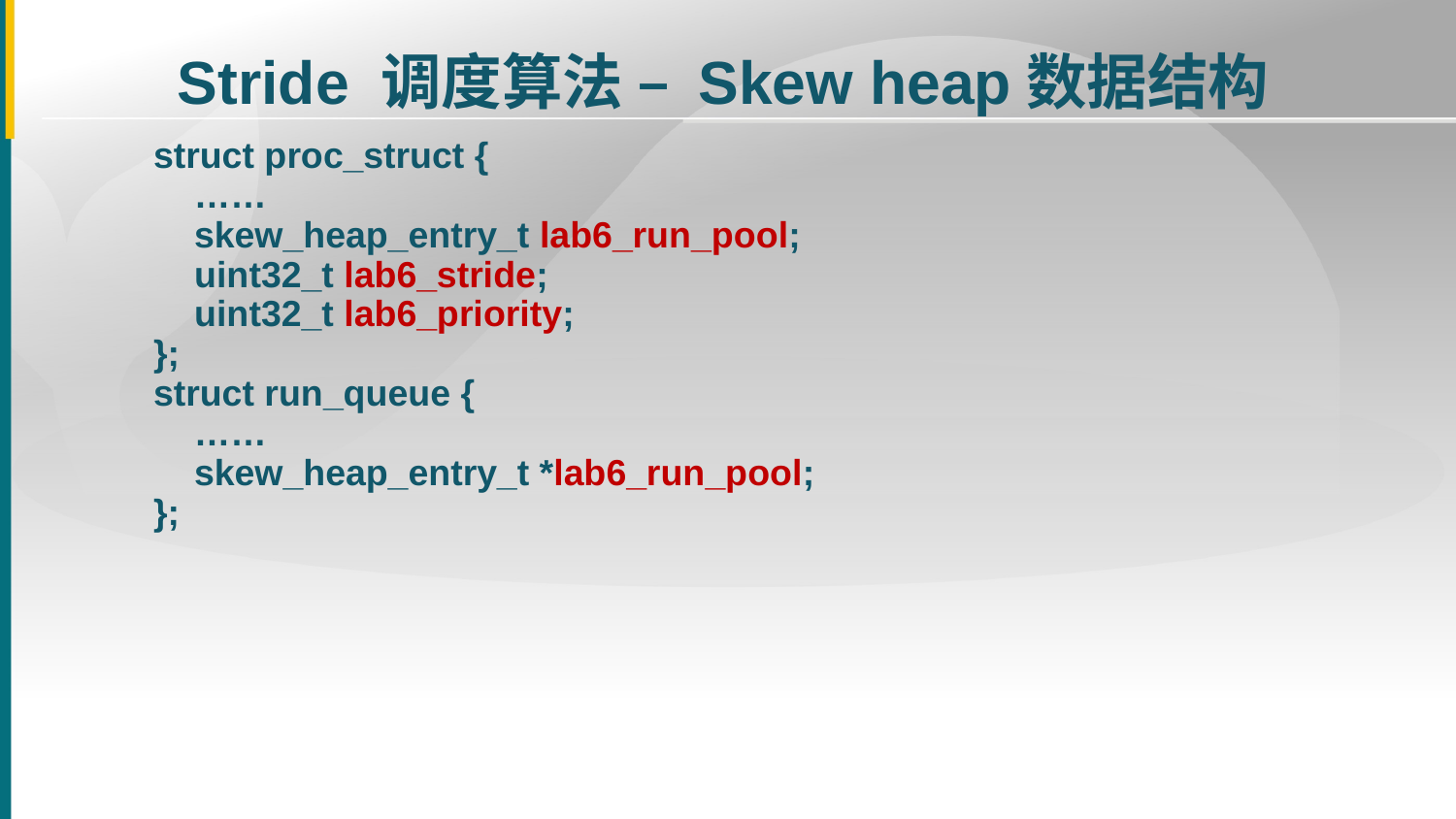

Stride 调度算法 – Skew heap数据结构
struct proc_struct {
    ……
    skew_heap_entry_t lab6_run_pool;
    uint32_t lab6_stride;
    uint32_t lab6_priority;
};
struct run_queue {
    ……
    skew_heap_entry_t *lab6_run_pool;
};